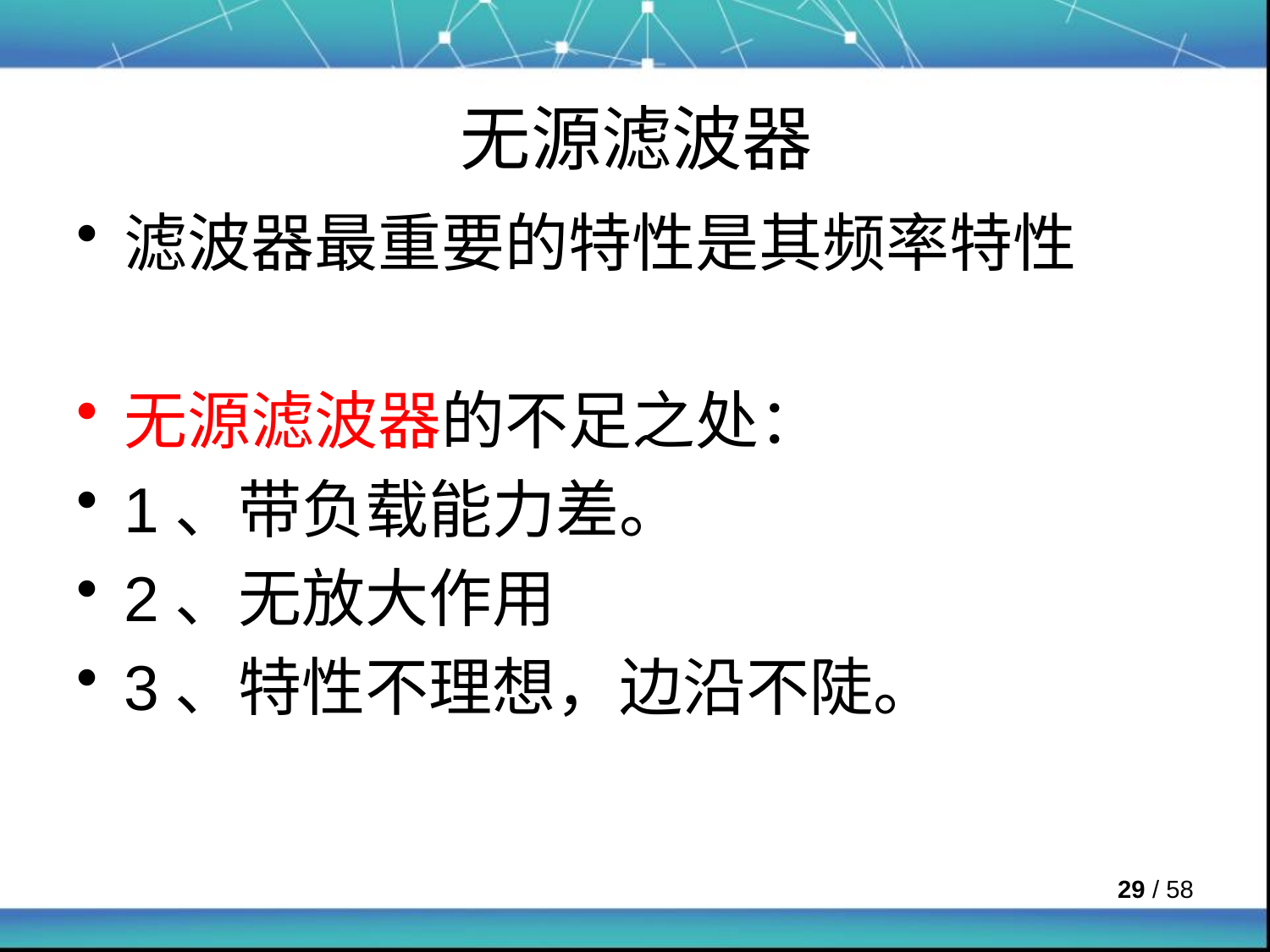

# 无源滤波器
滤波器最重要的特性是其频率特性

无源滤波器的不足之处：
1、带负载能力差。
2、无放大作用
3、特性不理想，边沿不陡。
29 / 58